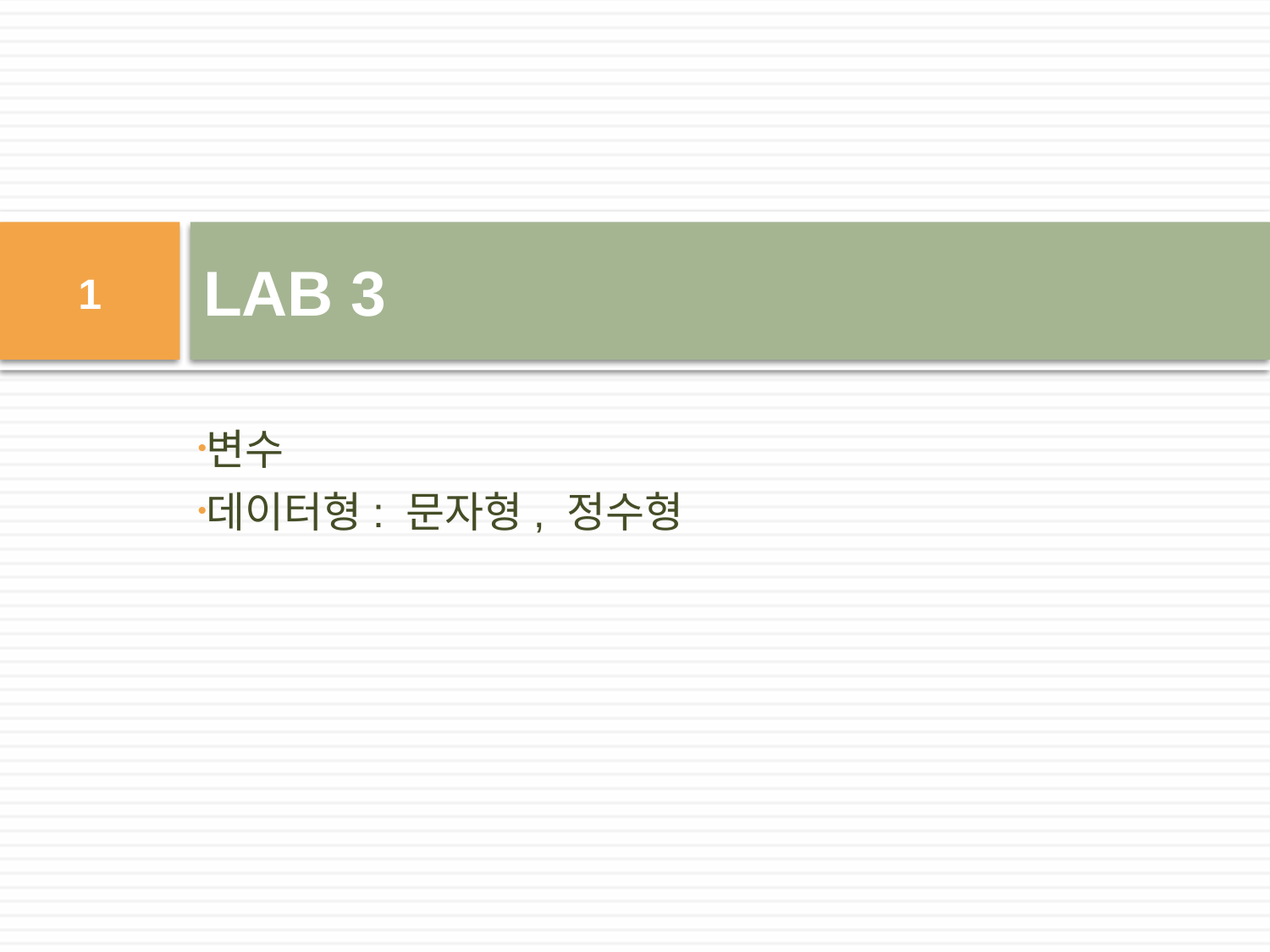

# LAB 3
1
변수
데이터형: 문자형, 정수형